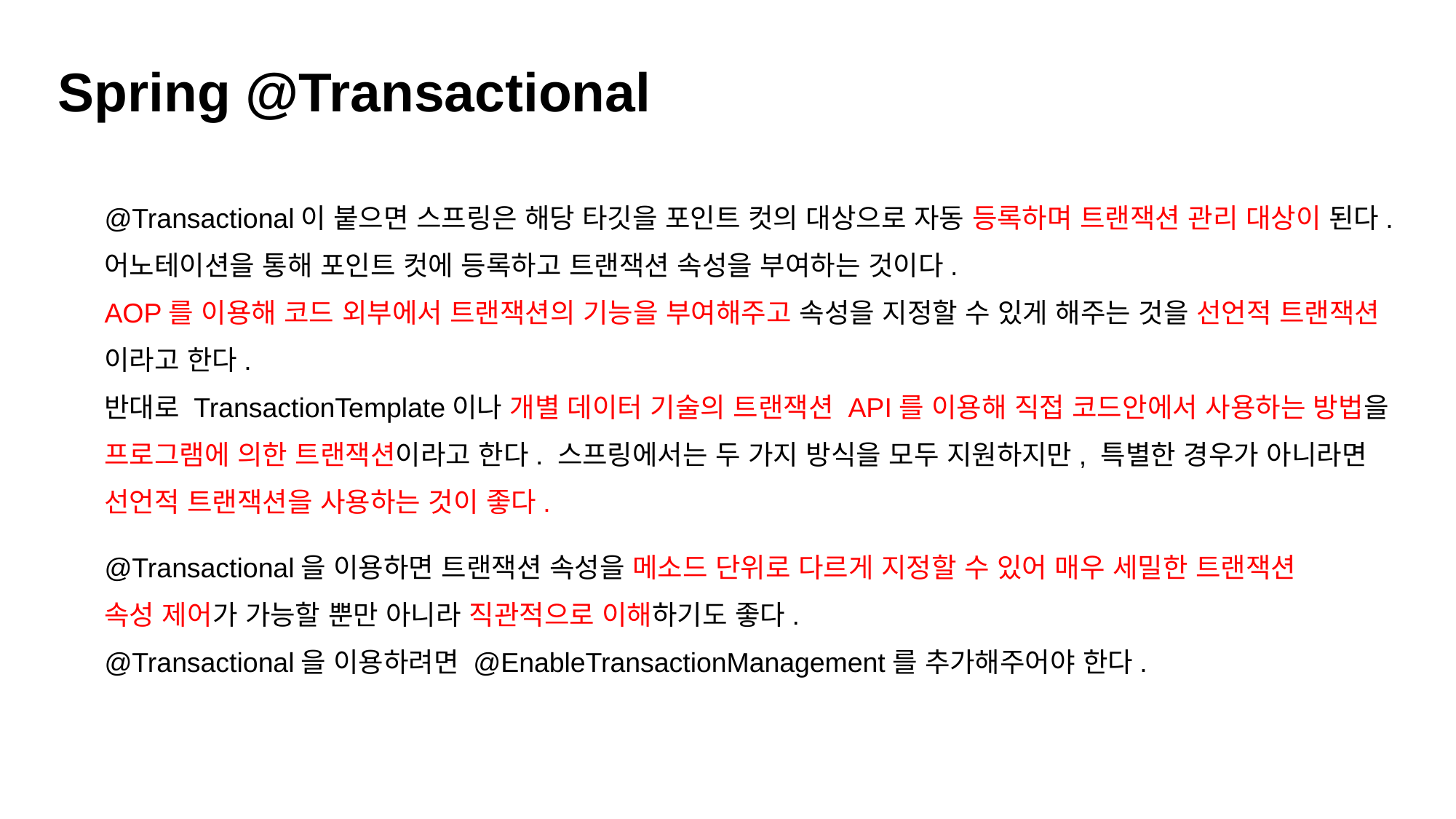

Spring @Transactional
@Transactional이 붙으면 스프링은 해당 타깃을 포인트 컷의 대상으로 자동 등록하며 트랜잭션 관리 대상이 된다.

어노테이션을 통해 포인트 컷에 등록하고 트랜잭션 속성을 부여하는 것이다.

AOP를 이용해 코드 외부에서 트랜잭션의 기능을 부여해주고 속성을 지정할 수 있게 해주는 것을 선언적 트랜잭션

이라고 한다.

반대로 TransactionTemplate이나 개별 데이터 기술의 트랜잭션 API를 이용해 직접 코드안에서 사용하는 방법을

프로그램에 의한 트랜잭션이라고 한다. 스프링에서는 두 가지 방식을 모두 지원하지만, 특별한 경우가 아니라면

선언적 트랜잭션을 사용하는 것이 좋다.

@Transactional을 이용하면 트랜잭션 속성을 메소드 단위로 다르게 지정할 수 있어 매우 세밀한 트랜잭션
속성 제어가 가능할 뿐만 아니라 직관적으로 이해하기도 좋다.

@Transactional을 이용하려면 @EnableTransactionManagement를 추가해주어야 한다.